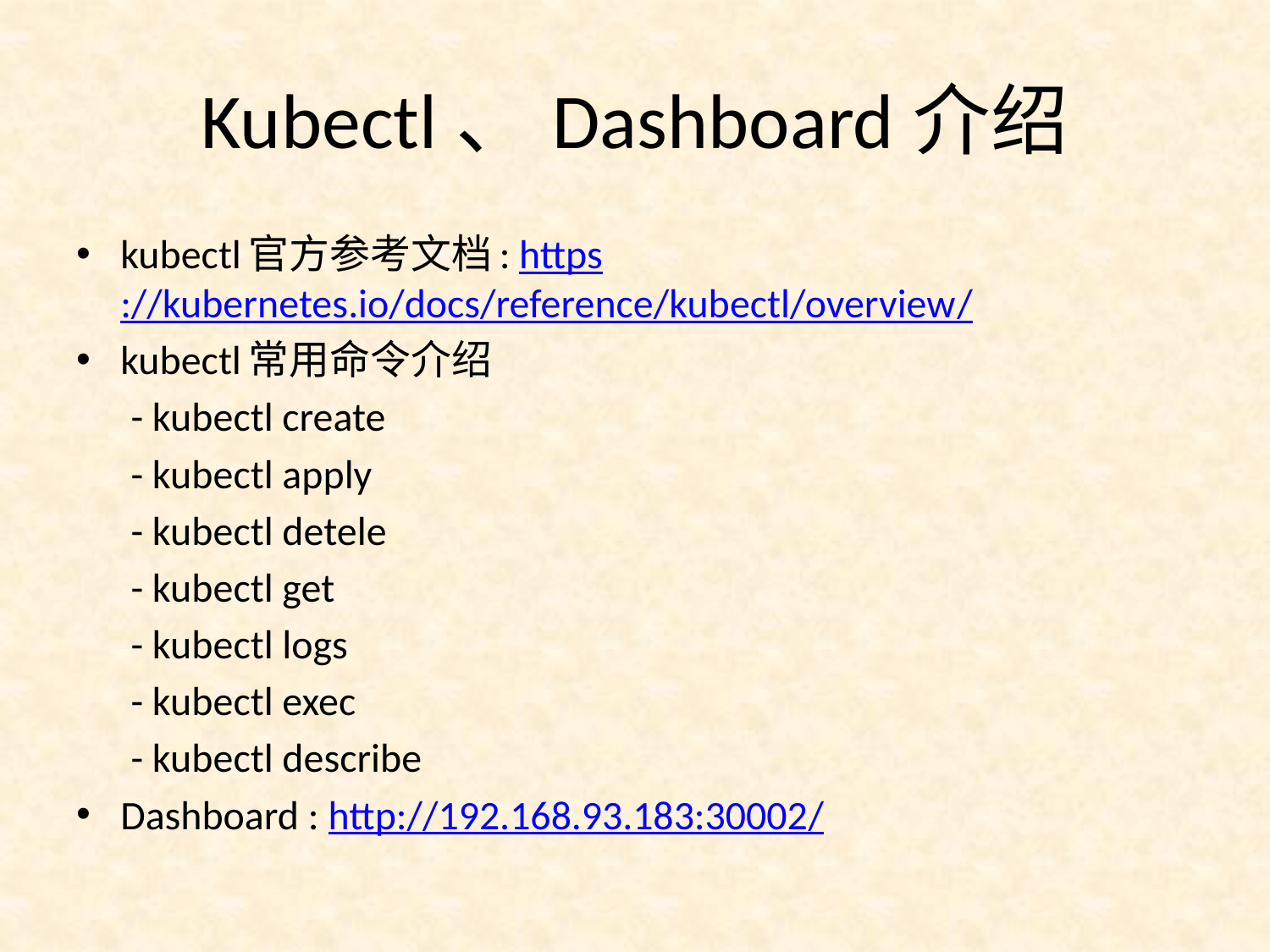

# Kubectl、Dashboard介绍
kubectl官方参考文档: https://kubernetes.io/docs/reference/kubectl/overview/
kubectl常用命令介绍
      - kubectl create
      - kubectl apply
      - kubectl detele
      - kubectl get
      - kubectl logs
      - kubectl exec
      - kubectl describe
Dashboard : http://192.168.93.183:30002/